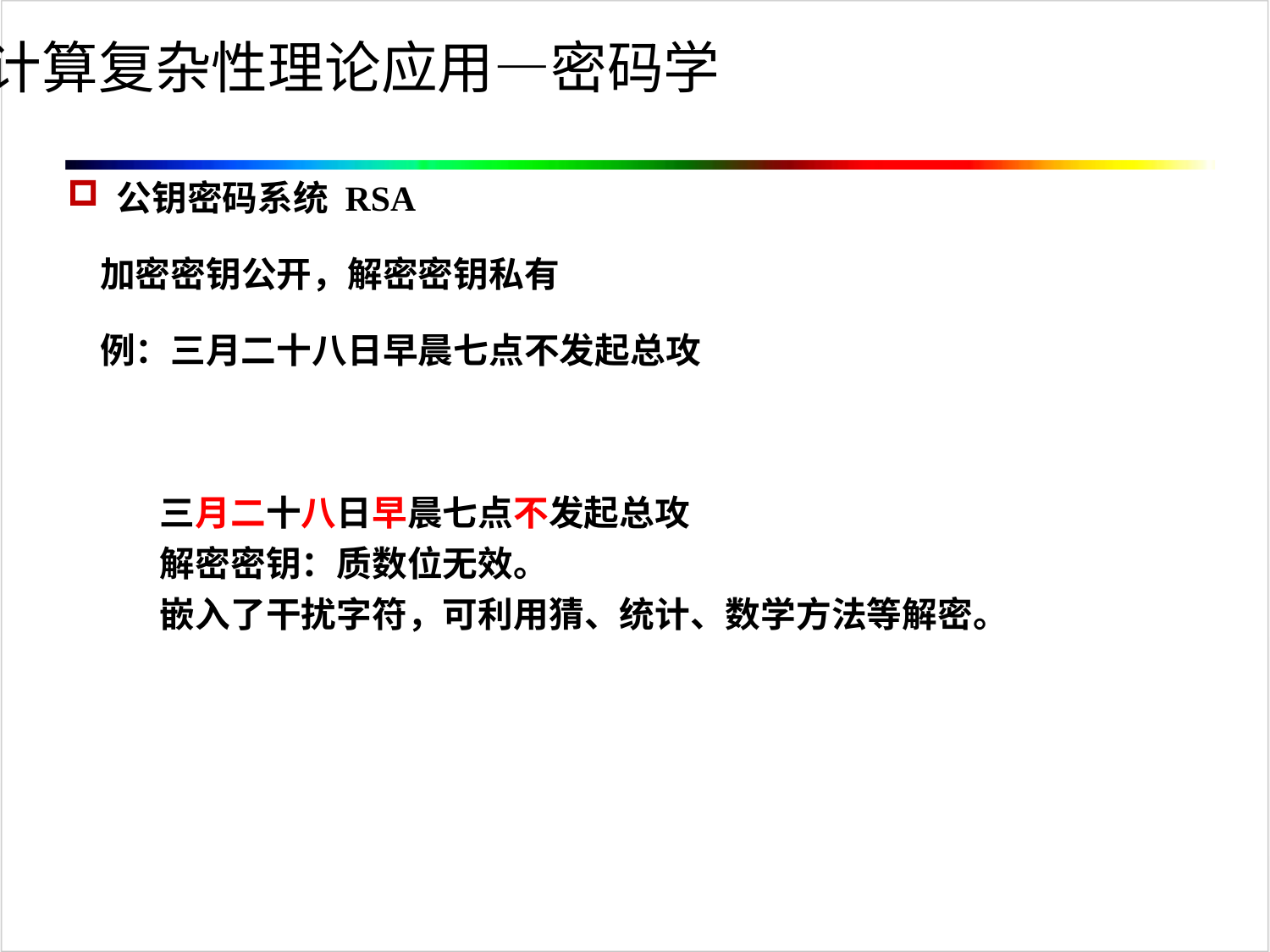

计算复杂性理论应用—密码学
 公钥密码系统 RSA
   加密密钥公开，解密密钥私有
   例：三月二十八日早晨七点不发起总攻
   三月二十八日早晨七点不发起总攻
   解密密钥：质数位无效。
   嵌入了干扰字符，可利用猜、统计、数学方法等解密。